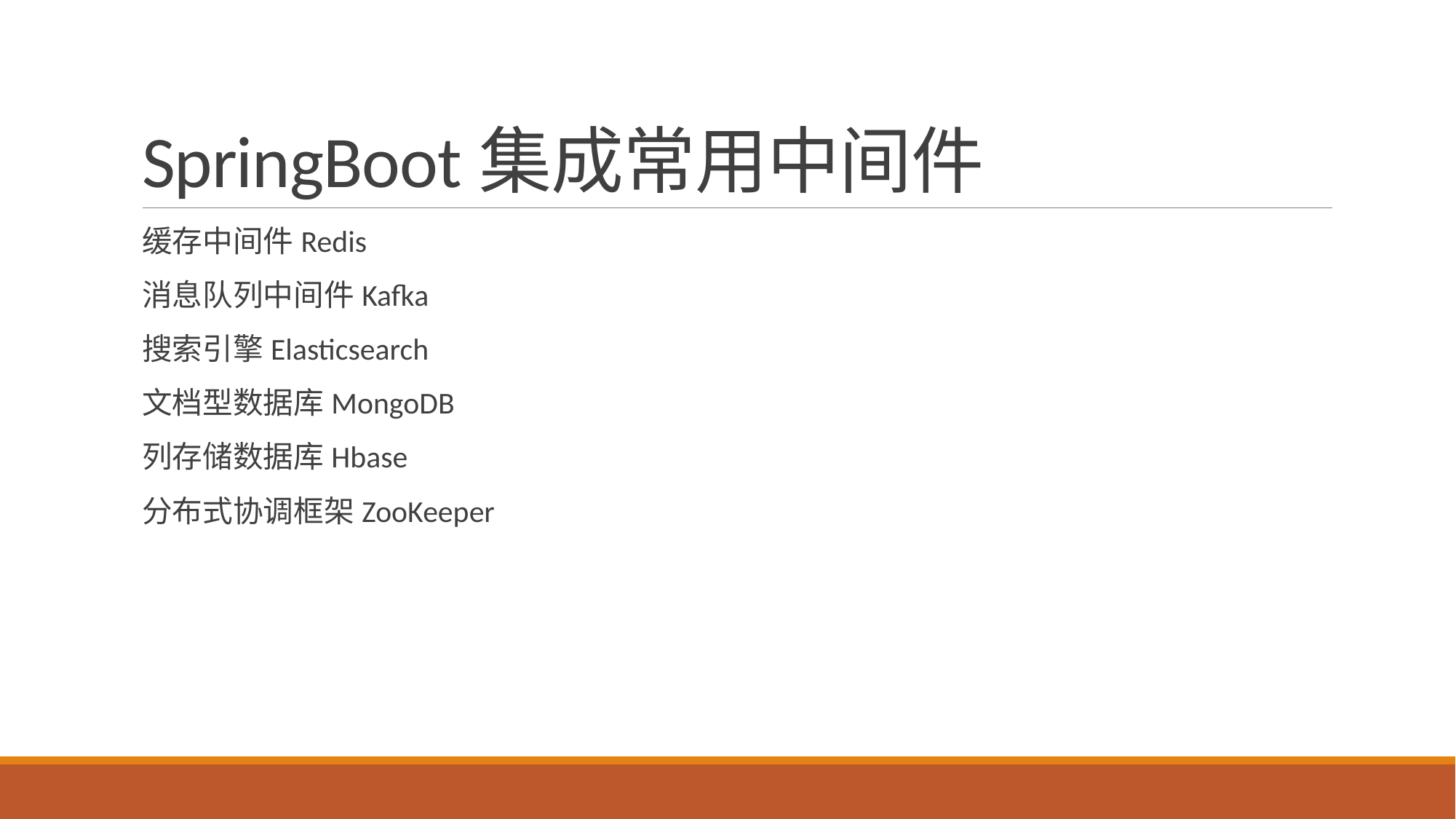

# SpringBoot集成常用中间件
缓存中间件Redis
消息队列中间件Kafka
搜索引擎Elasticsearch
文档型数据库MongoDB
列存储数据库Hbase
分布式协调框架ZooKeeper